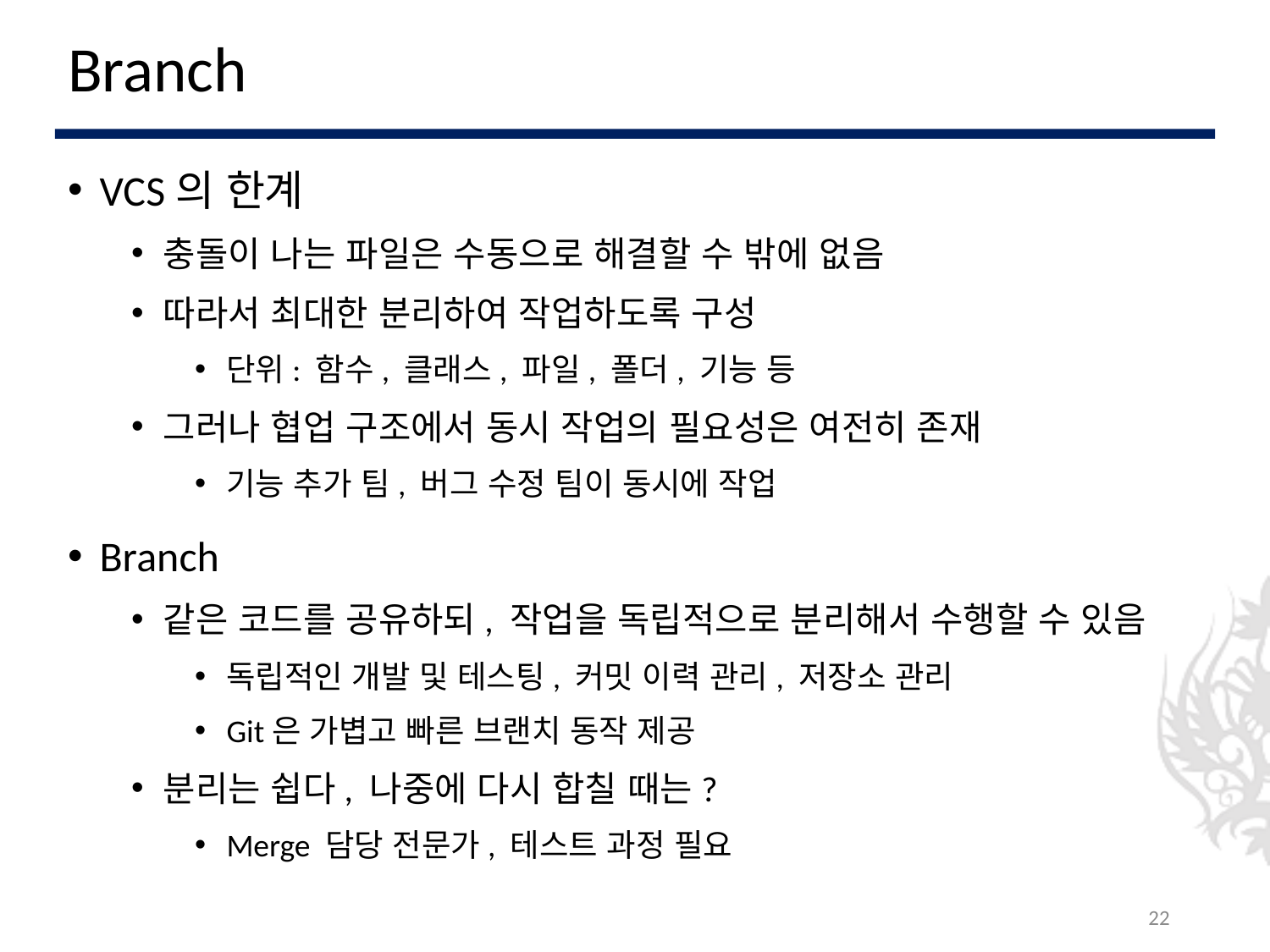

# Branch
VCS의 한계
충돌이 나는 파일은 수동으로 해결할 수 밖에 없음
따라서 최대한 분리하여 작업하도록 구성
단위: 함수, 클래스, 파일, 폴더, 기능 등
그러나 협업 구조에서 동시 작업의 필요성은 여전히 존재
기능 추가 팀, 버그 수정 팀이 동시에 작업
Branch
같은 코드를 공유하되, 작업을 독립적으로 분리해서 수행할 수 있음
독립적인 개발 및 테스팅, 커밋 이력 관리, 저장소 관리
Git은 가볍고 빠른 브랜치 동작 제공
분리는 쉽다, 나중에 다시 합칠 때는?
Merge 담당 전문가, 테스트 과정 필요

22